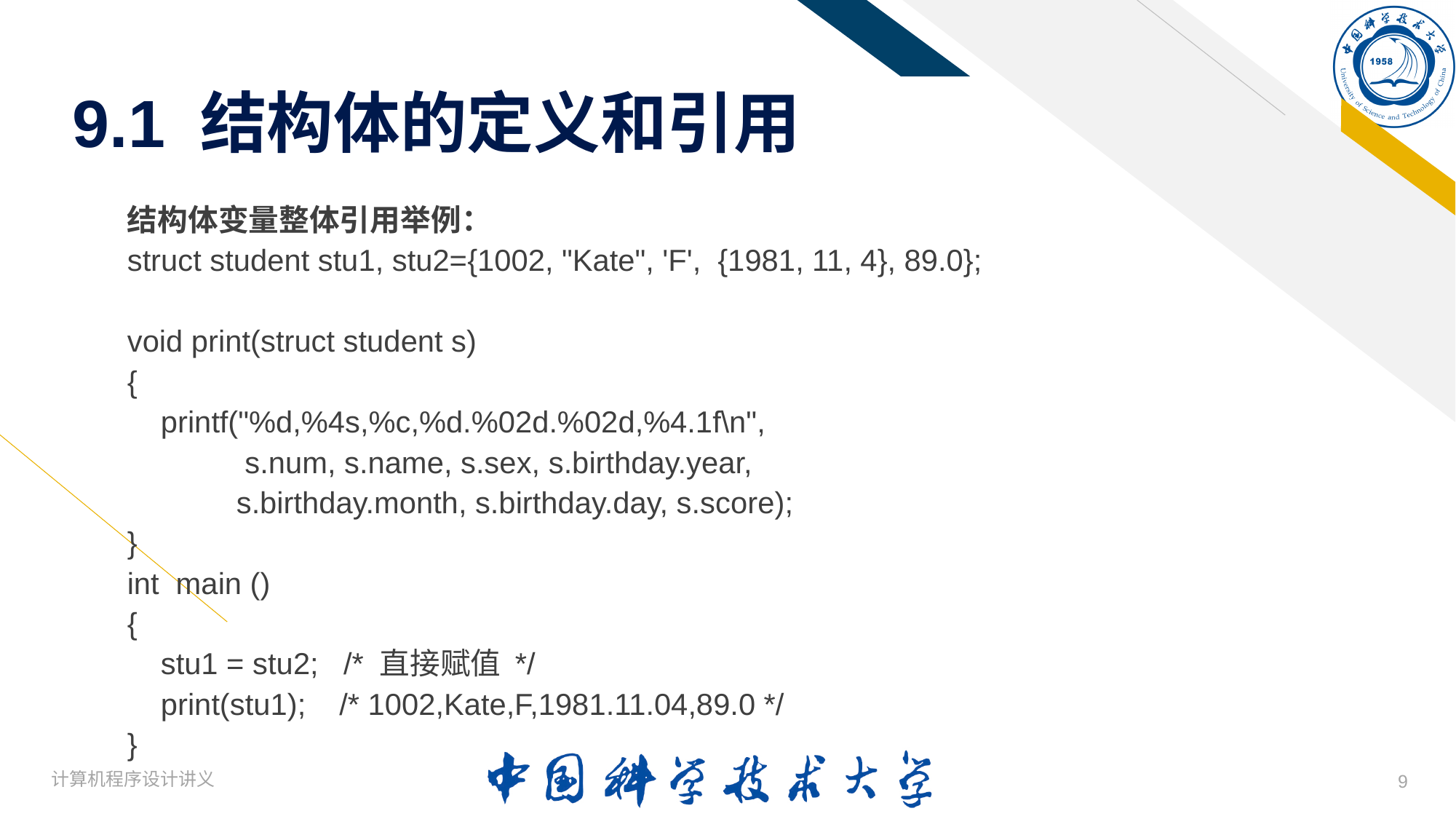

# 9.1 结构体的定义和引用
结构体变量整体引用举例：
struct student stu1, stu2={1002, "Kate", 'F',  {1981, 11, 4}, 89.0};

void print(struct student s)
{
    printf("%d,%4s,%c,%d.%02d.%02d,%4.1f\n",
       	 s.num, s.name, s.sex, s.birthday.year,
        	s.birthday.month, s.birthday.day, s.score);
}
int  main ()
{
    stu1 = stu2;   /* 直接赋值 */
    print(stu1);    /* 1002,Kate,F,1981.11.04,89.0 */
}

计算机程序设计讲义
9